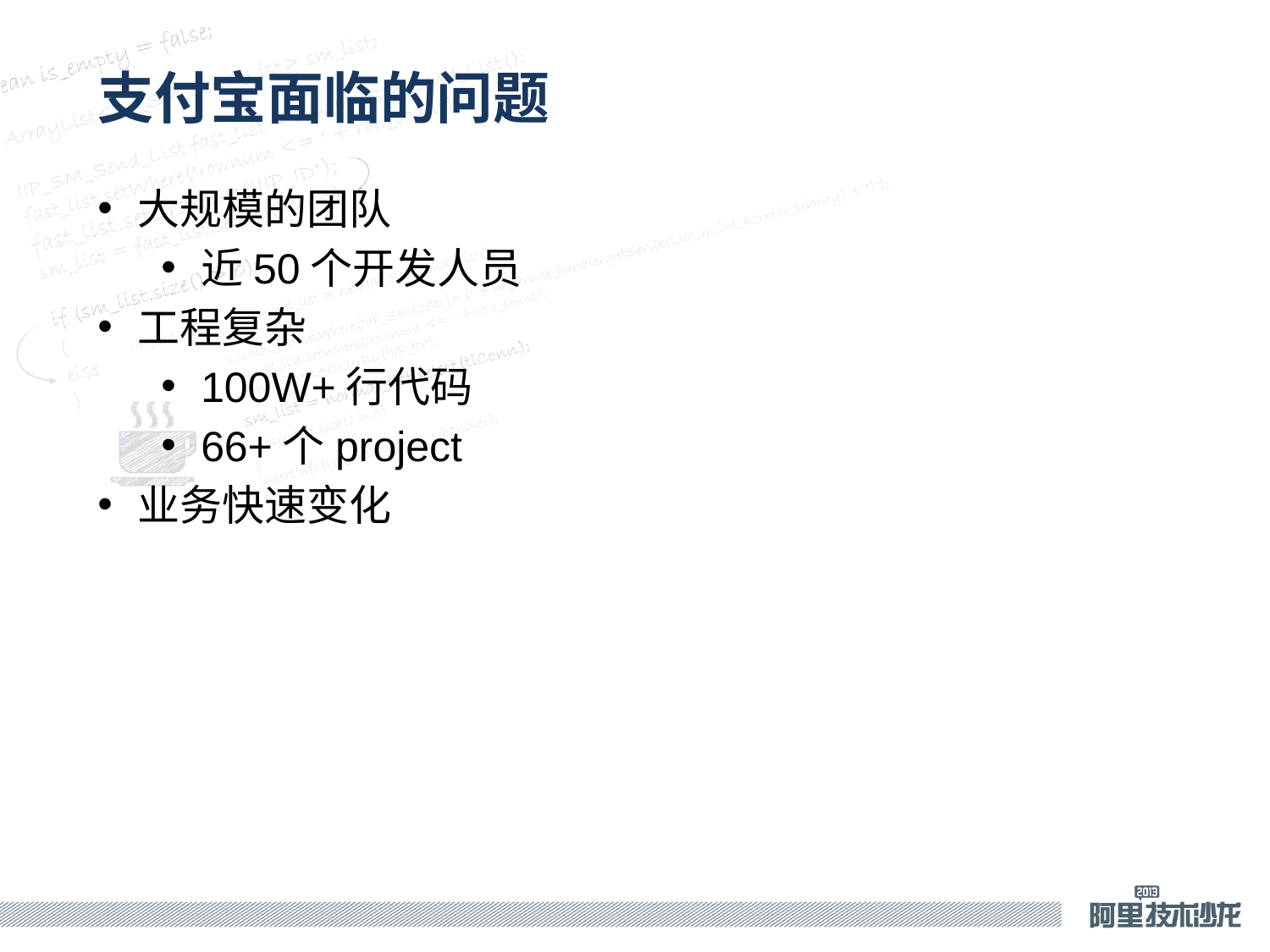

# 支付宝面临的问题
大规模的团队
近50个开发人员
工程复杂
100W+行代码
66+个project
业务快速变化